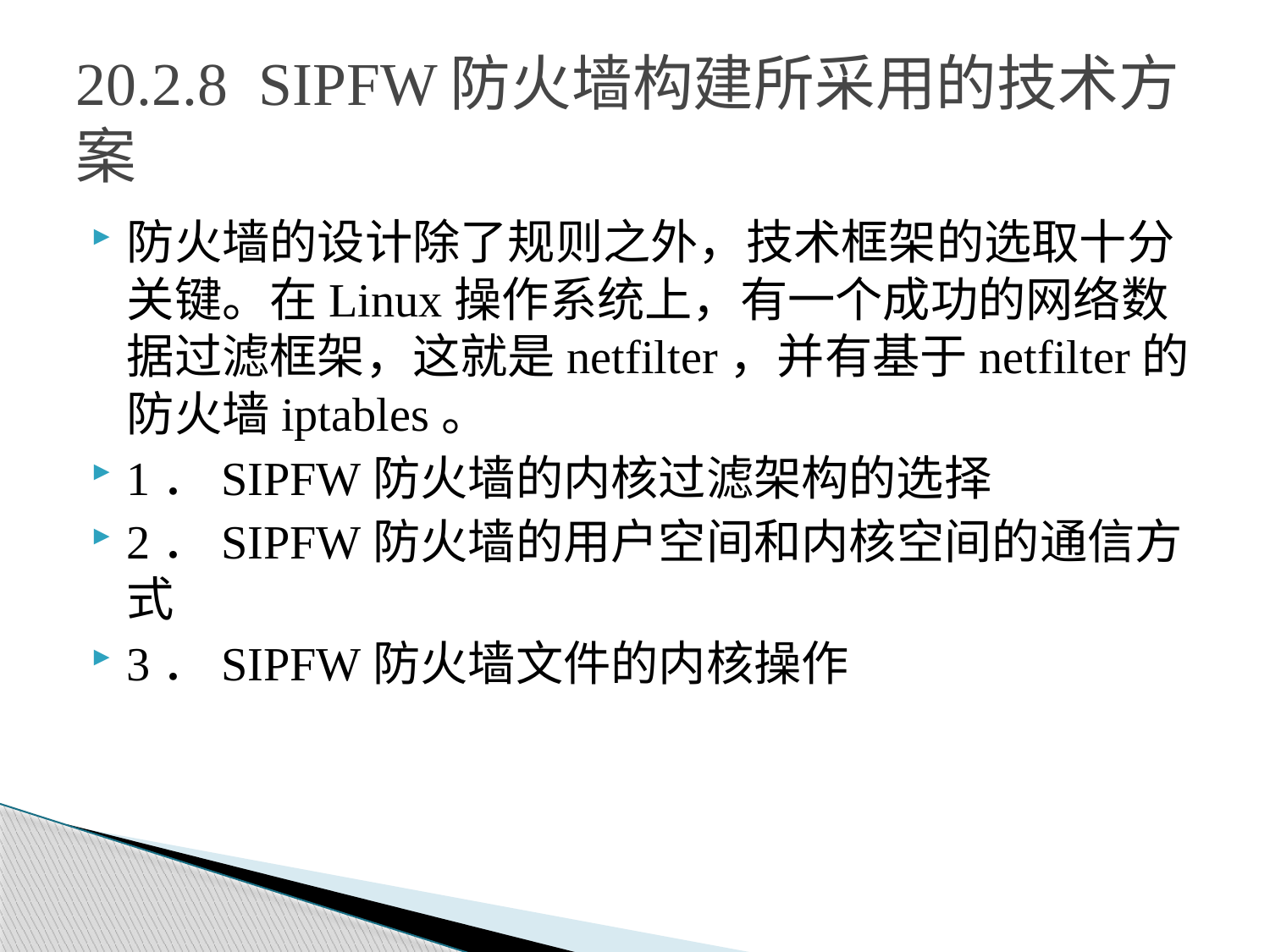

# 20.2.8  SIPFW防火墙构建所采用的技术方案
防火墙的设计除了规则之外，技术框架的选取十分关键。在Linux操作系统上，有一个成功的网络数据过滤框架，这就是netfilter，并有基于netfilter的防火墙iptables。
1．SIPFW防火墙的内核过滤架构的选择
2．SIPFW防火墙的用户空间和内核空间的通信方式
3．SIPFW防火墙文件的内核操作